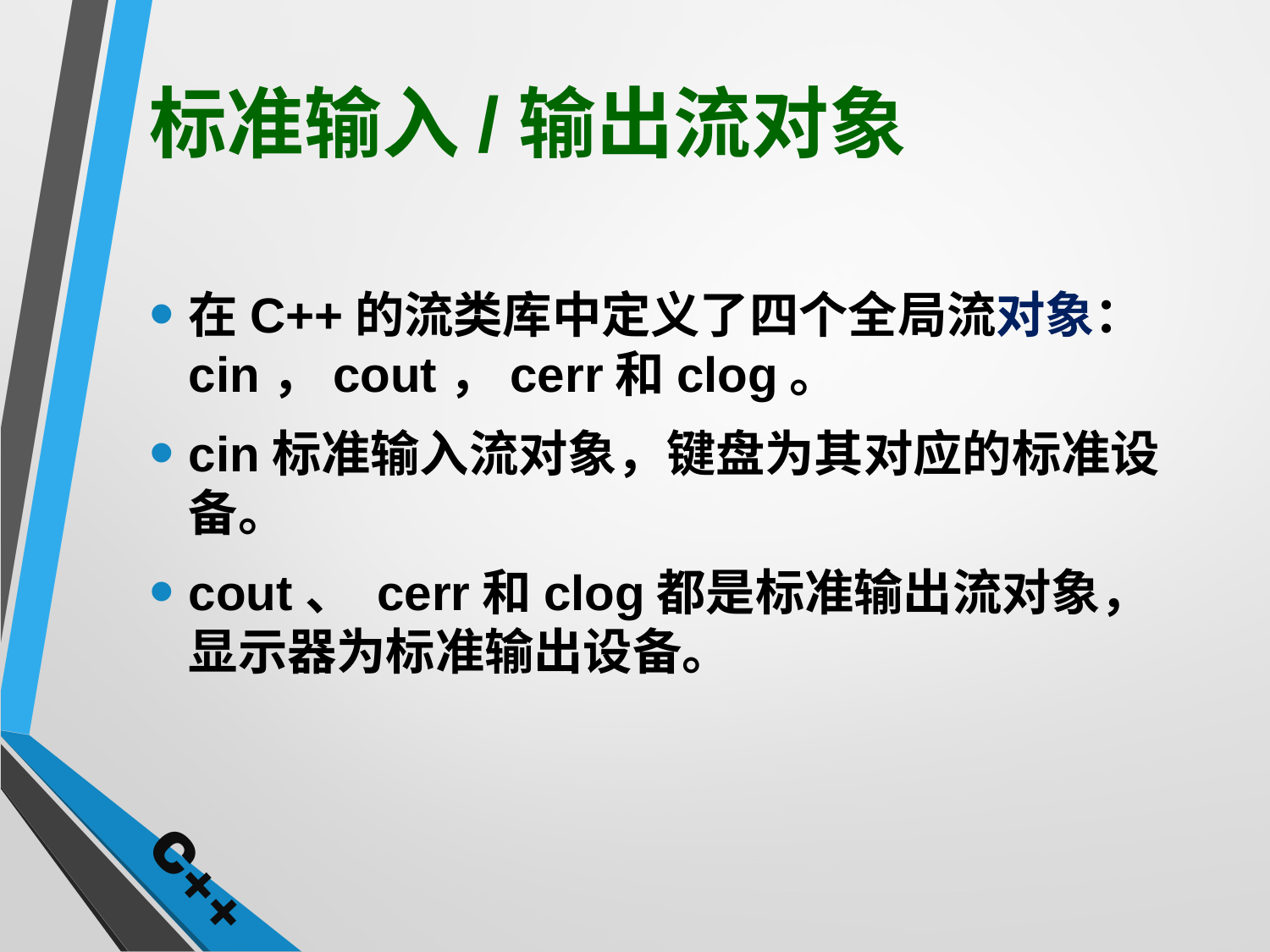

# 标准输入/输出流对象
在C++的流类库中定义了四个全局流对象：cin，cout，cerr和clog。
cin标准输入流对象，键盘为其对应的标准设备。
cout、 cerr和clog都是标准输出流对象，显示器为标准输出设备。